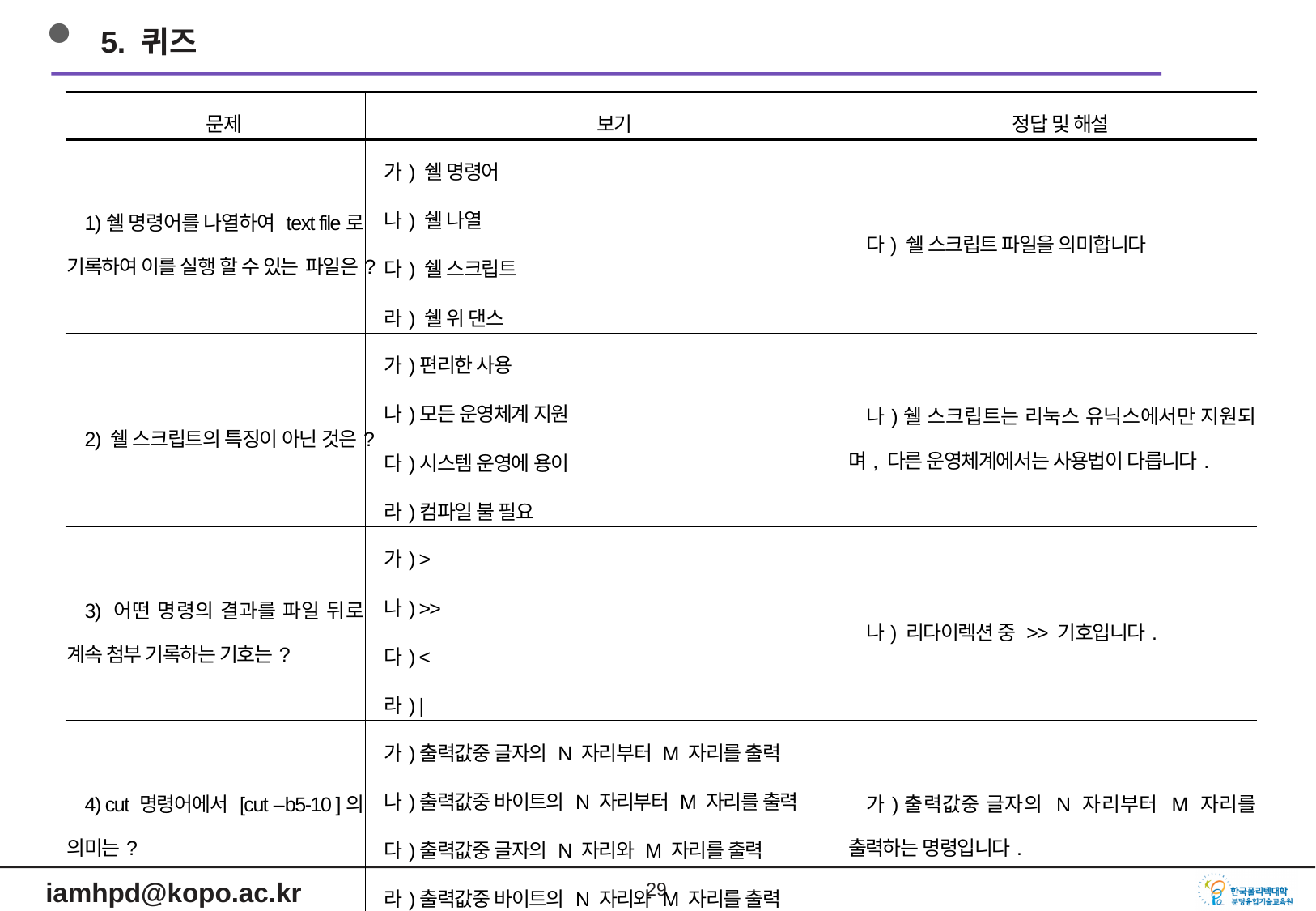

5. 퀴즈
| 문제 | 보기 | 정답 및 해설 |
| --- | --- | --- |
| 1)쉘 명령어를 나열하여 text file로 기록하여 이를 실행 할 수 있는 파일은? | 가) 쉘 명령어 나) 쉘 나열 다) 쉘 스크립트 라) 쉘 위 댄스 | 다) 쉘 스크립트 파일을 의미합니다 |
| 2) 쉘 스크립트의 특징이 아닌 것은? | 가)편리한 사용 나)모든 운영체계 지원 다)시스템 운영에 용이 라)컴파일 불 필요 | 나)쉘 스크립트는 리눅스 유닉스에서만 지원되며, 다른 운영체계에서는 사용법이 다릅니다. |
| 3) 어떤 명령의 결과를 파일 뒤로 계속 첨부 기록하는 기호는? | 가) > 나) >> 다) < 라) | | 나) 리다이렉션 중 >> 기호입니다. |
| 4) cut 명령어에서 [cut –b5-10 ]의 의미는? | 가)출력값중 글자의 N 자리부터 M 자리를 출력 나)출력값중 바이트의 N 자리부터 M 자리를 출력 다)출력값중 글자의 N 자리와 M 자리를 출력 라)출력값중 바이트의 N 자리와 M 자리를 출력 | 가)출력값중 글자의 N 자리부터 M 자리를 출력하는 명령입니다. |
29